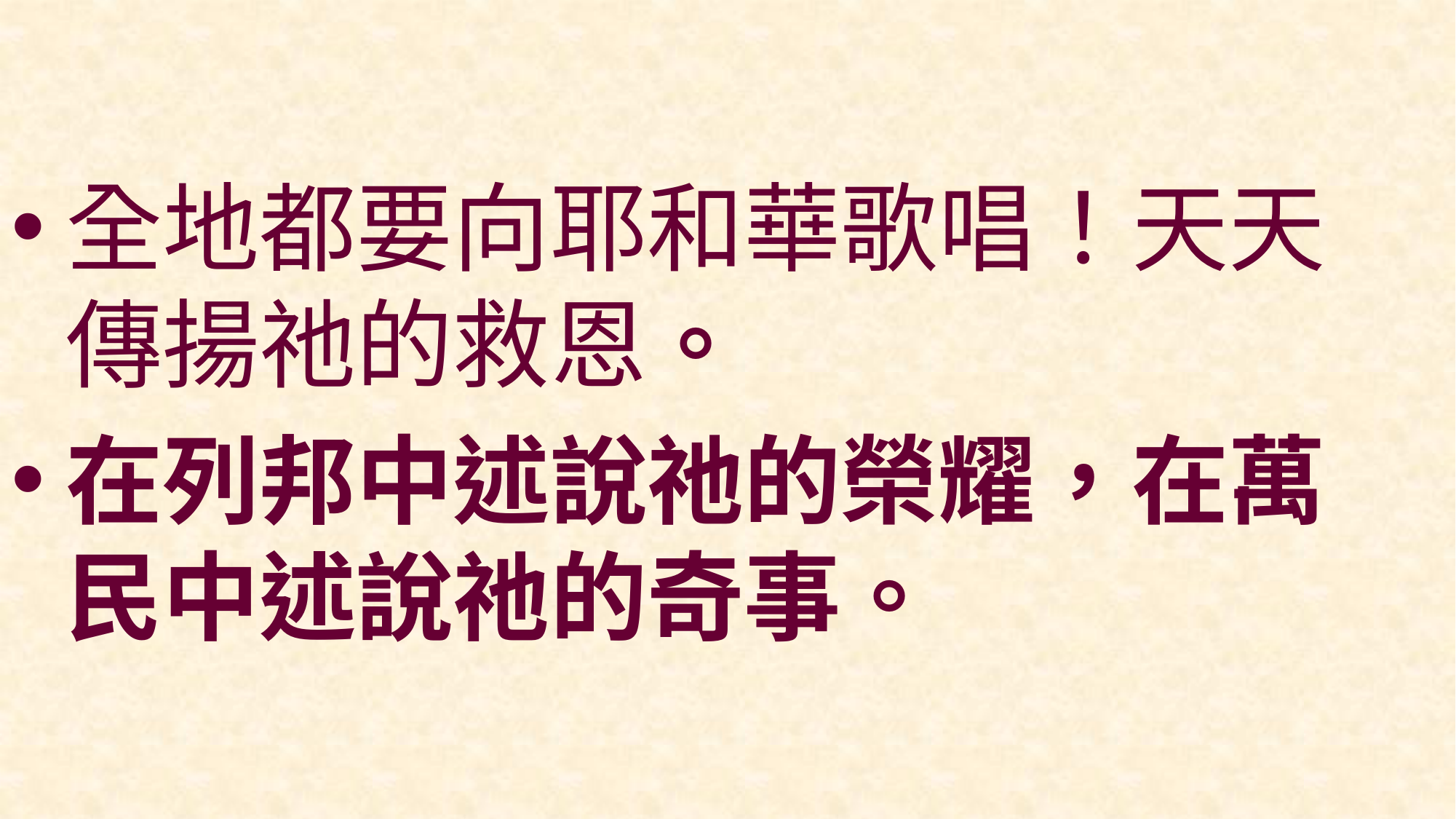

全地都要向耶和華歌唱！天天傳揚祂的救恩。
在列邦中述說祂的榮耀，在萬民中述說祂的奇事。